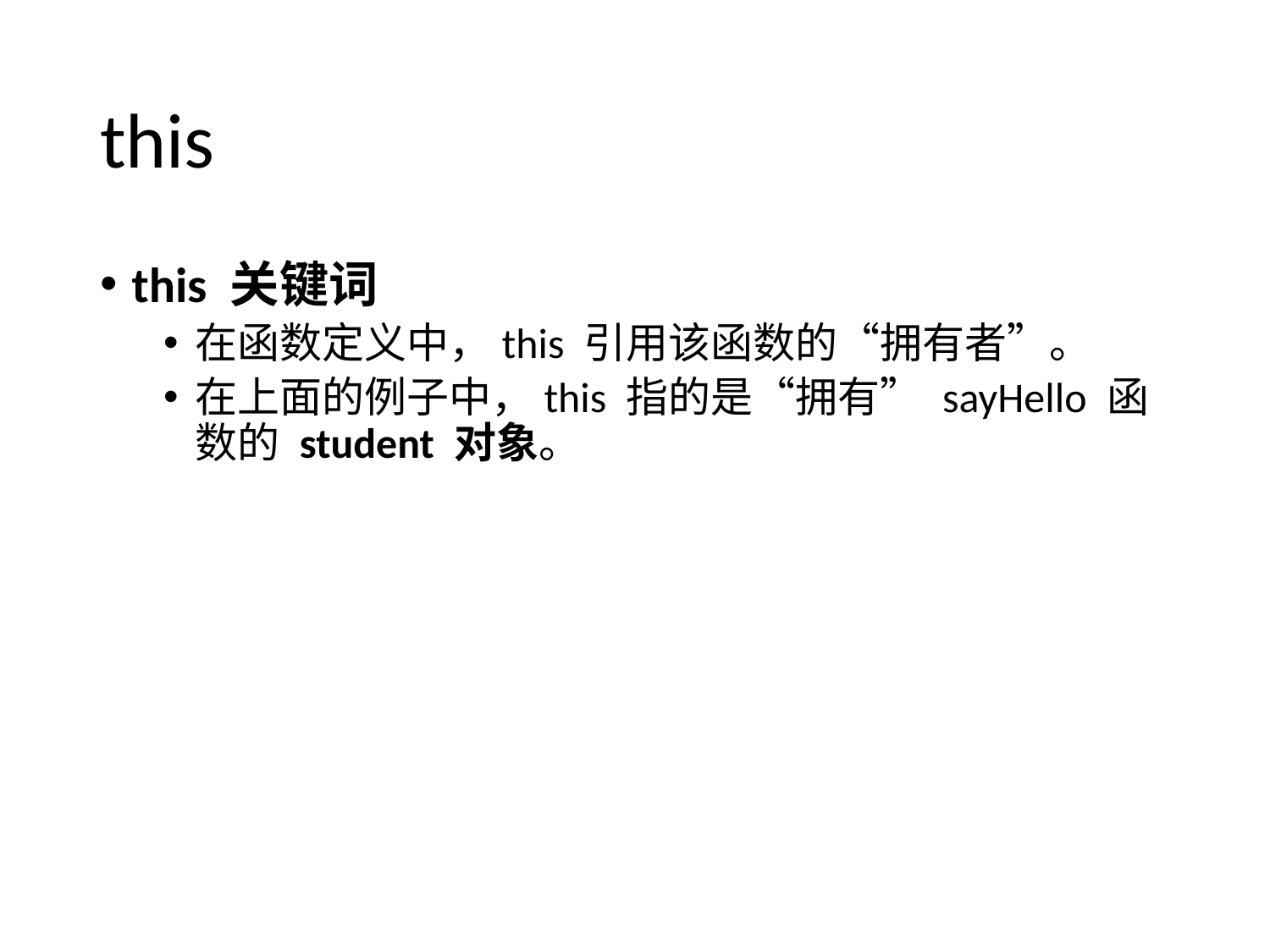

# this
this 关键词
在函数定义中，this 引用该函数的“拥有者”。
在上面的例子中，this 指的是“拥有” sayHello 函数的 student 对象。